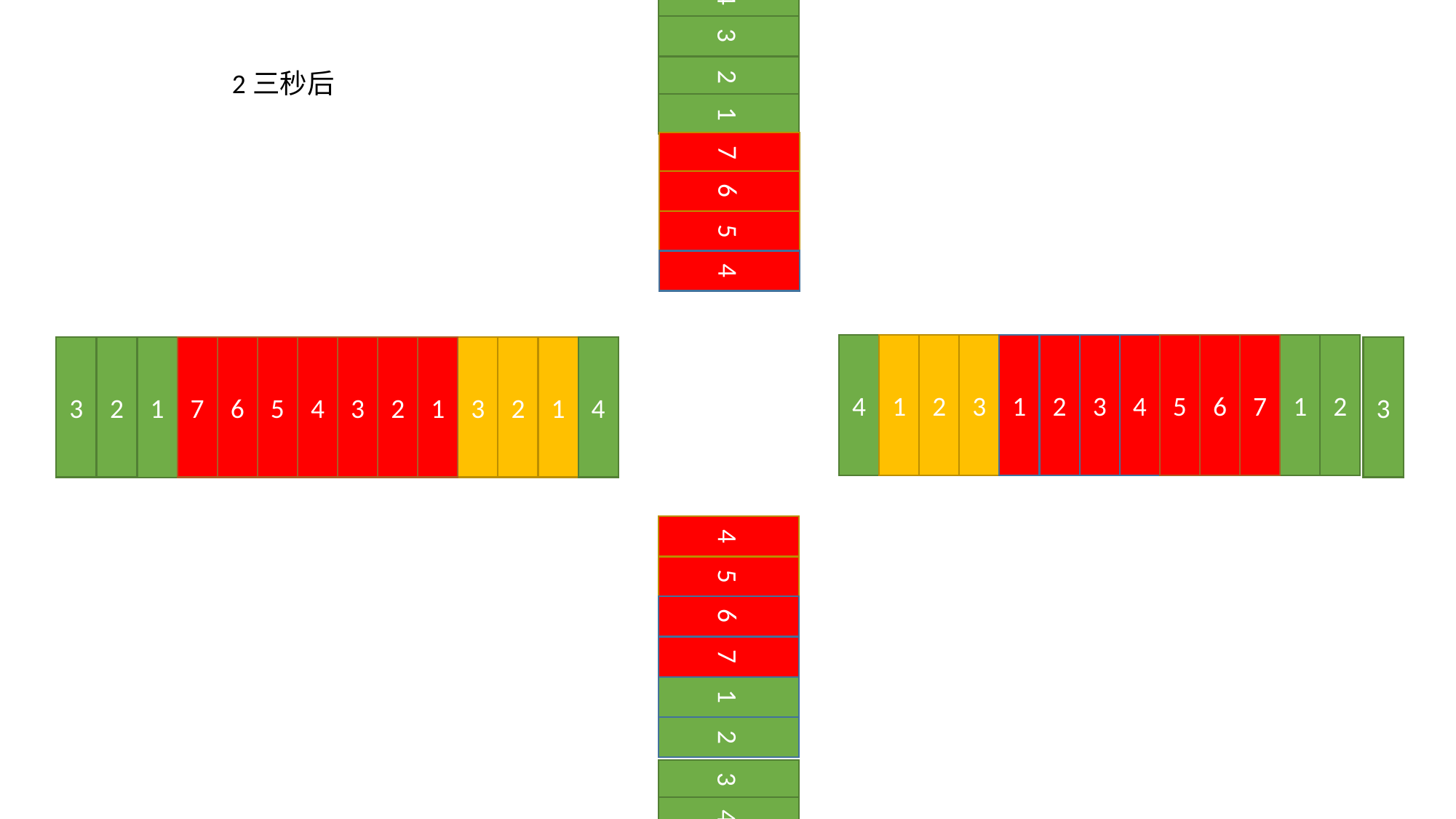

3
2
1
3
2
1
4
3
2
1
2三秒后
7
6
5
4
2
1
4
1
2
3
1
2
3
4
5
6
7
3
2
3
7
6
5
4
3
2
1
3
2
1
4
1
4
5
6
7
1
2
3
4
1
2
3
1
2
3